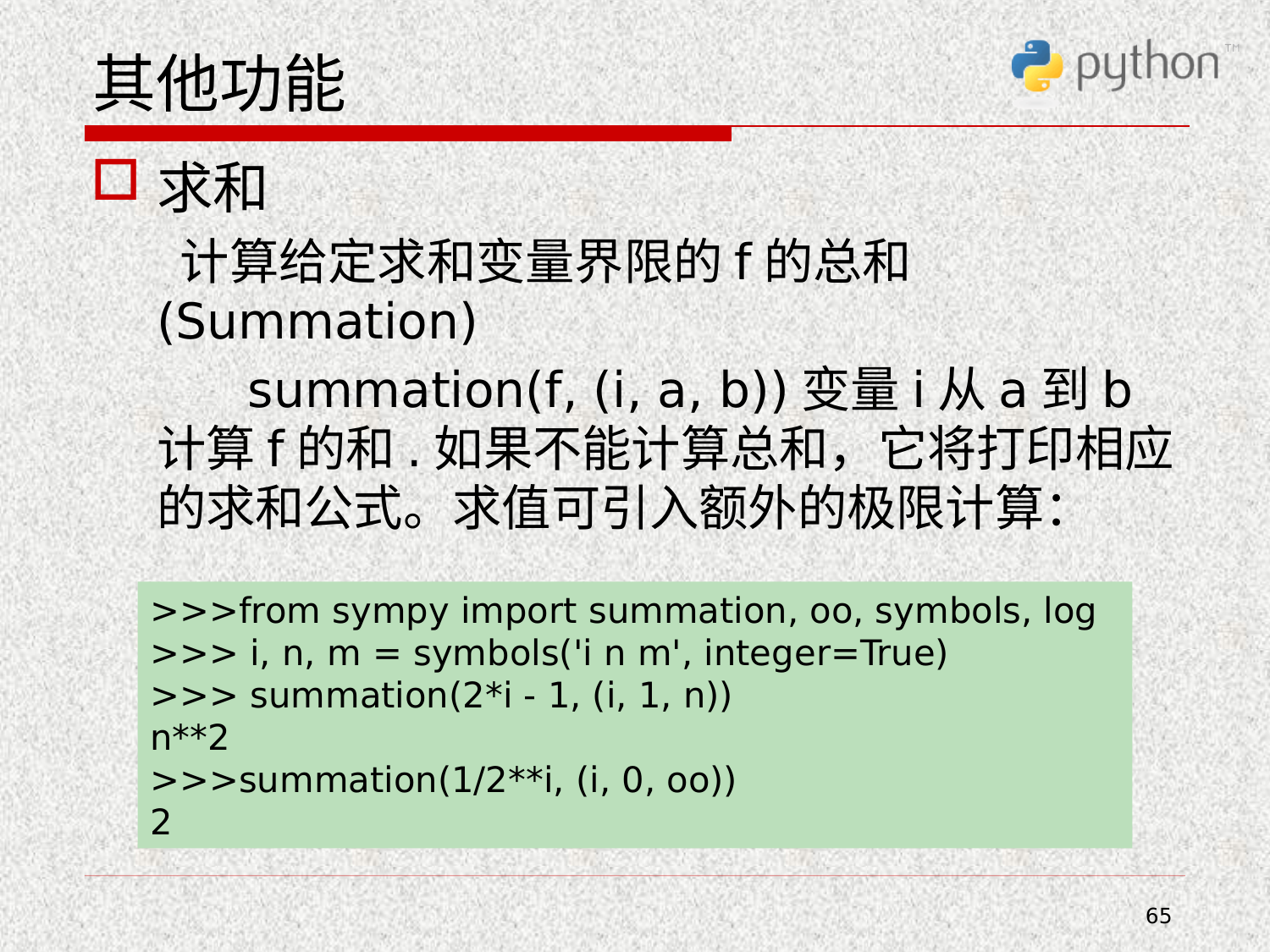

# 其他功能
求和
       计算给定求和变量界限的f的总和(Summation)
          summation(f, (i, a, b))变量i从a到b计算f的和.如果不能计算总和，它将打印相应的求和公式。求值可引入额外的极限计算：
>>>from sympy import summation, oo, symbols, log
>>> i, n, m = symbols('i n m', integer=True)
>>> summation(2*i - 1, (i, 1, n))
n**2
>>>summation(1/2**i, (i, 0, oo))
2
65